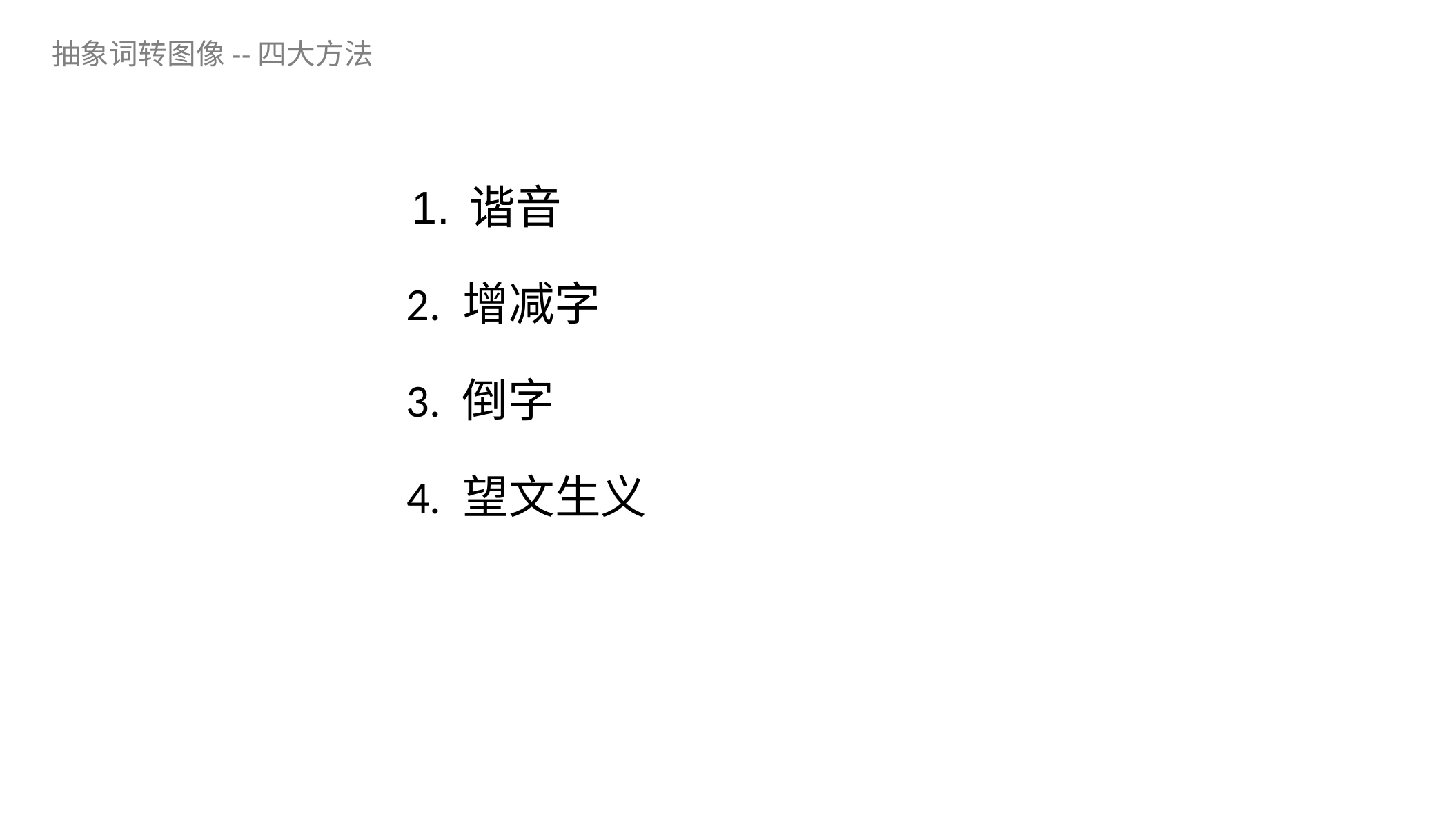

抽象词转图像--四大方法
谐音
2. 增减字
3. 倒字
4. 望文生义